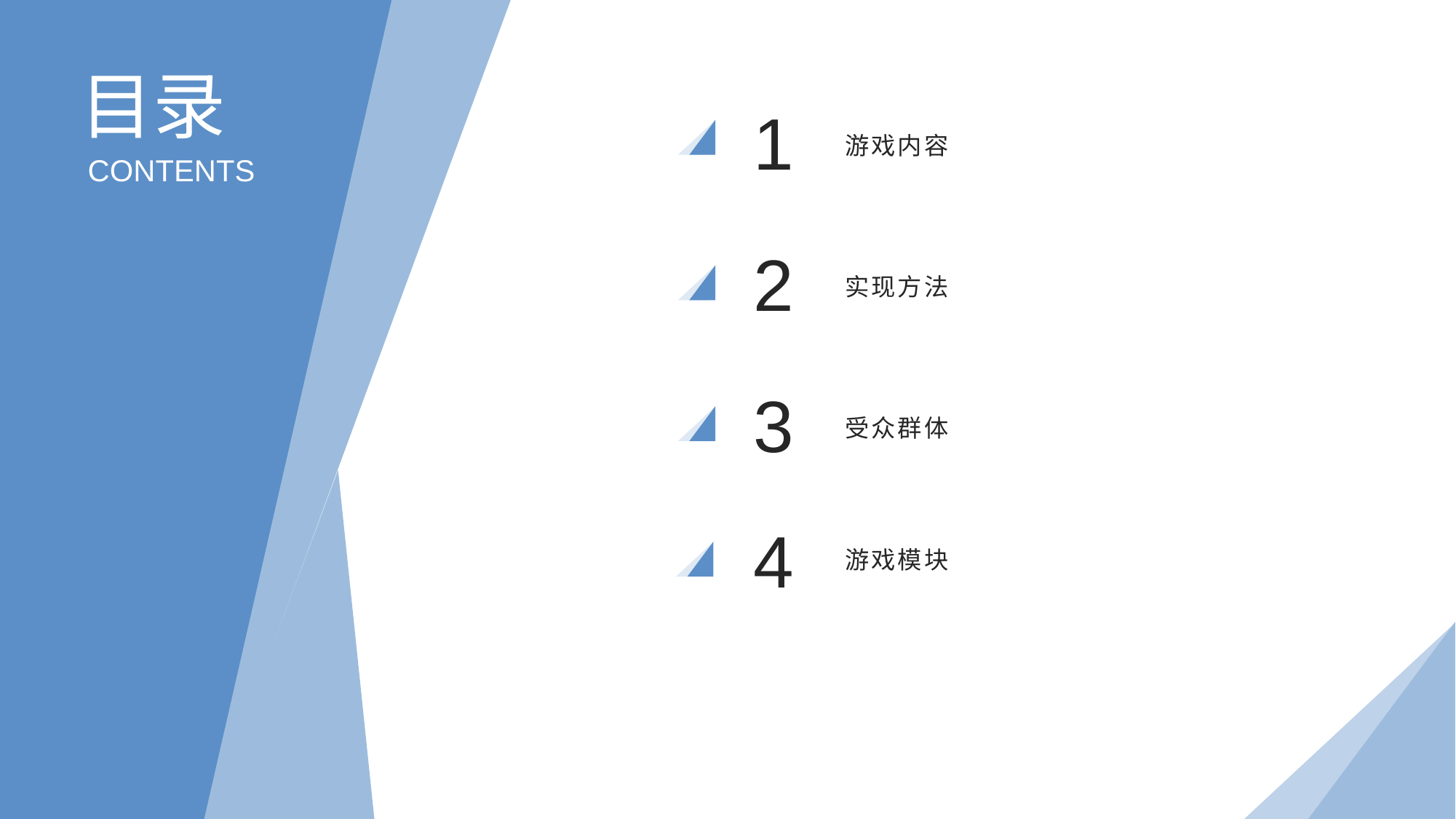

目录
1
游戏内容

CONTENTS
2
实现方法

3
受众群体

4
游戏模块